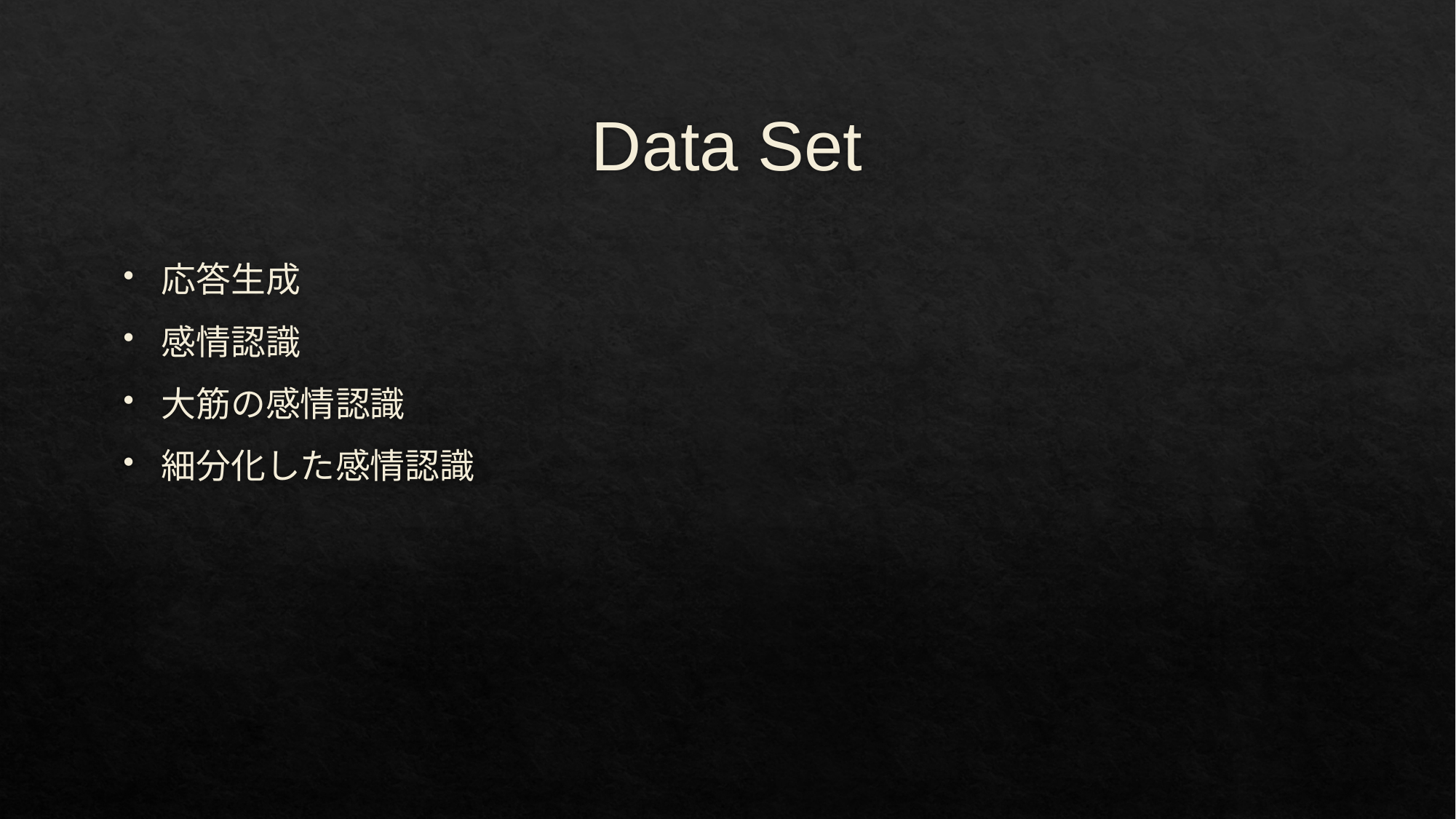

# Data Set
応答生成
感情認識
大筋の感情認識
細分化した感情認識